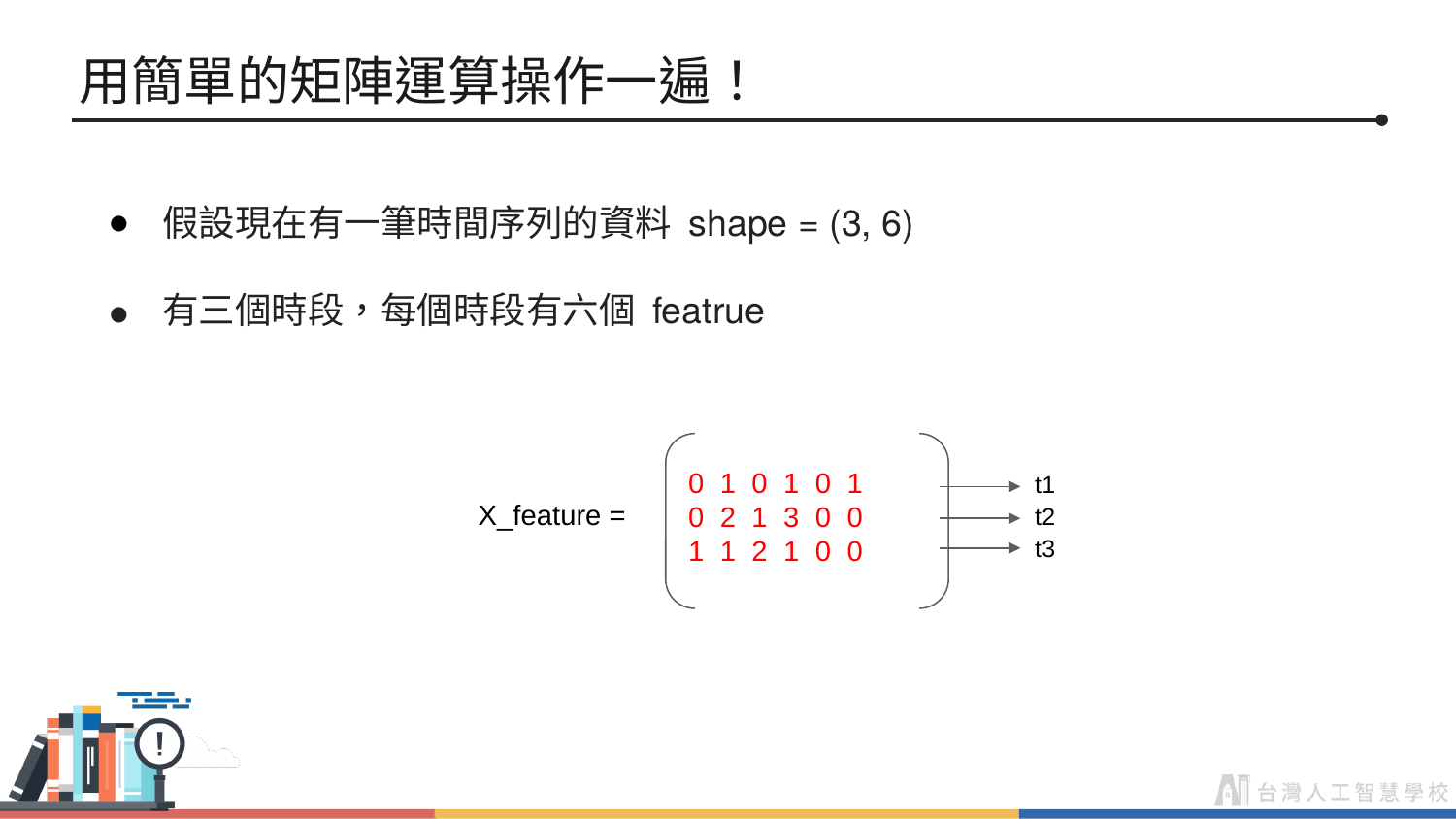

# 用簡單的矩陣運算操作一遍！
假設現在有一筆時間序列的資料 shape = (3, 6)

有三個時段，每個時段有六個 featrue

 0  1  0  1  0  1
 0  2  1  3  0  0
 1  1  2  1  0  0

t1
X_feature =
t2
t3